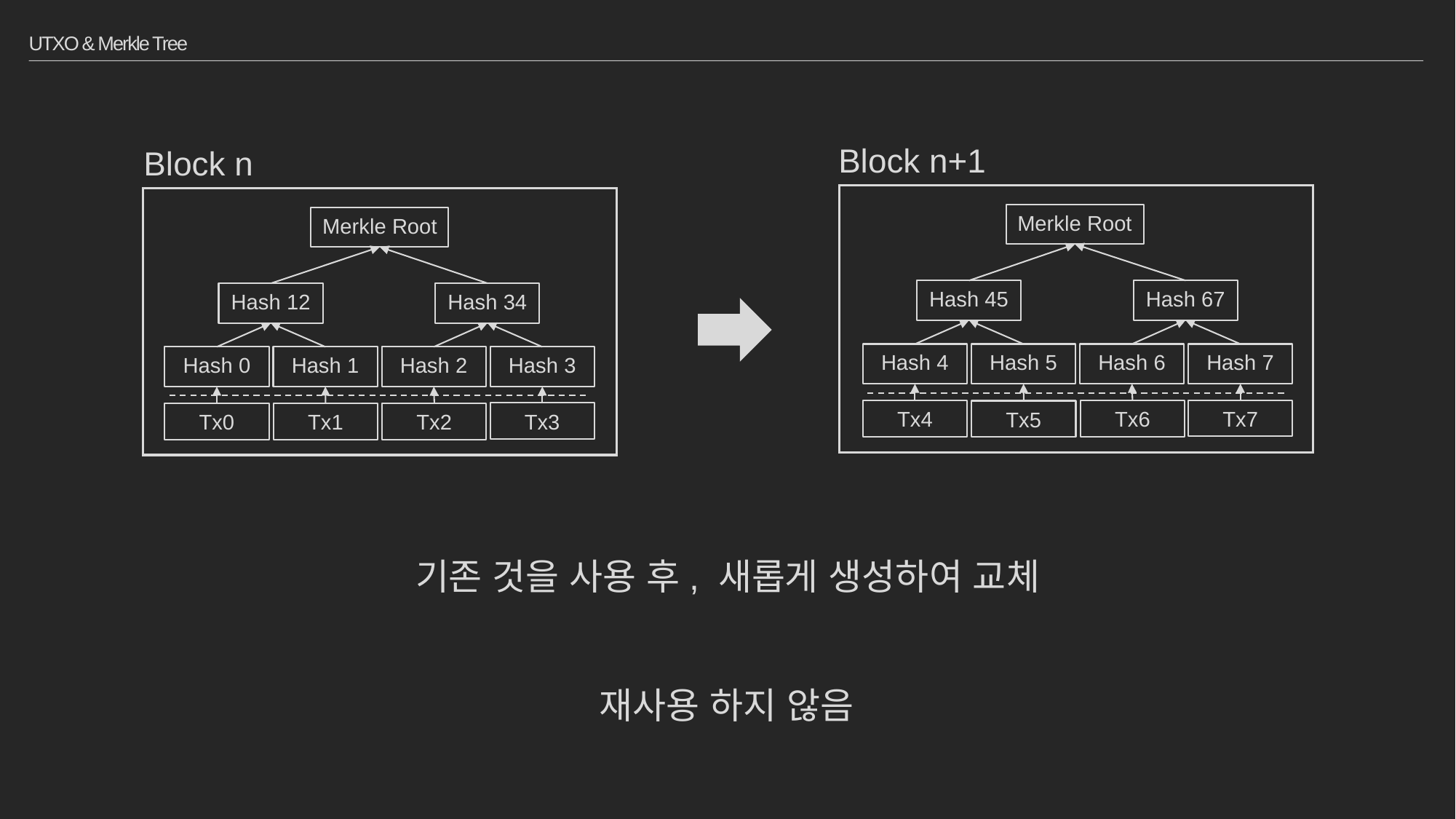

# UTXO & Merkle Tree
Block n+1
Block n

Merkle Root
Hash 67
Hash 45
Hash 4
Hash 5
Hash 6
Hash 7
Tx7
Tx6
Tx4
Tx5
Merkle Root
Hash 34
Hash 12
Hash 0
Hash 1
Hash 2
Hash 3
Tx3
Tx2
Tx0
Tx1

기존 것을 사용 후, 새롭게 생성하여 교체
재사용 하지 않음